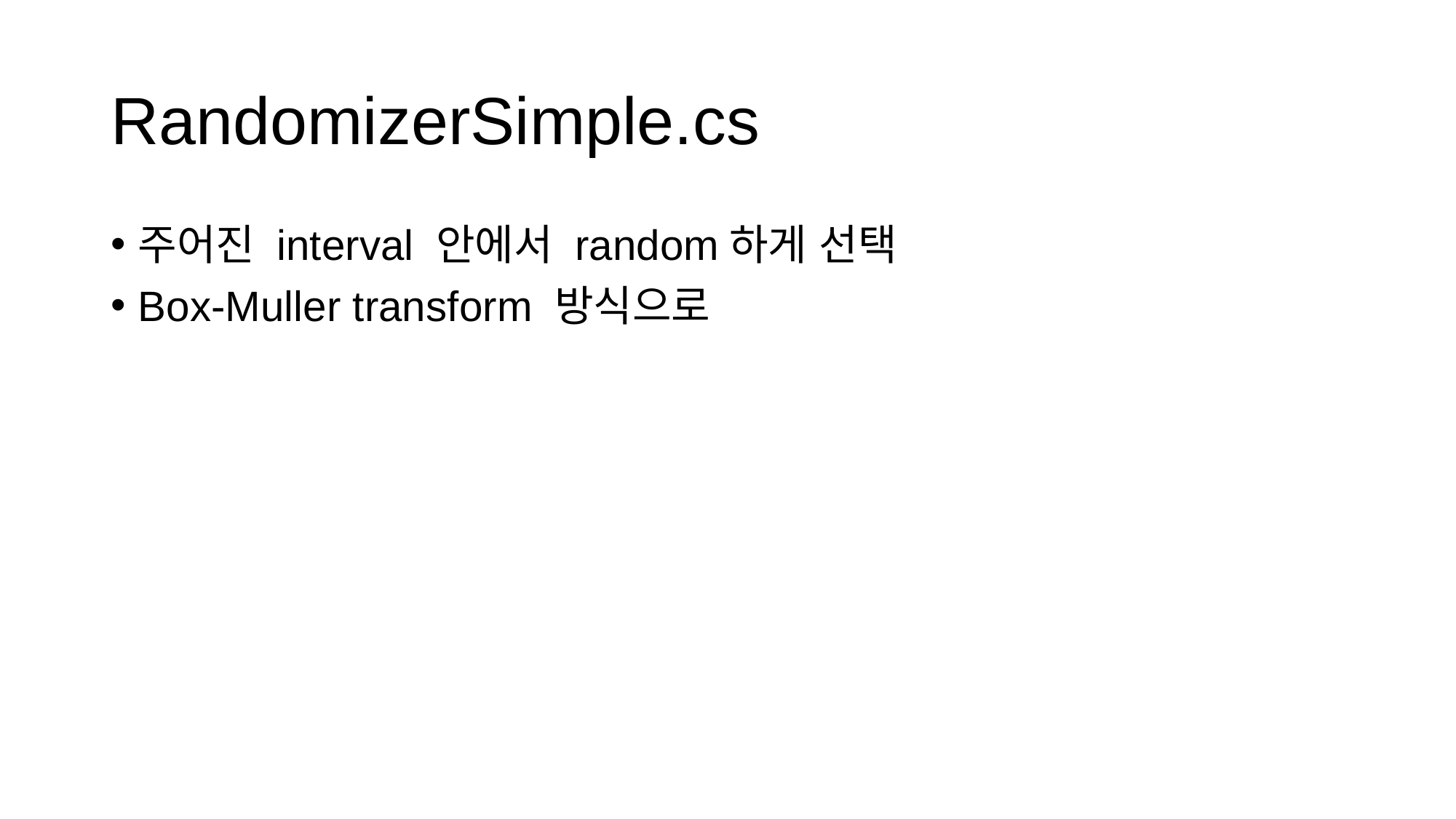

# RandomizerSimple.cs
주어진 interval 안에서 random하게 선택
Box-Muller transform 방식으로